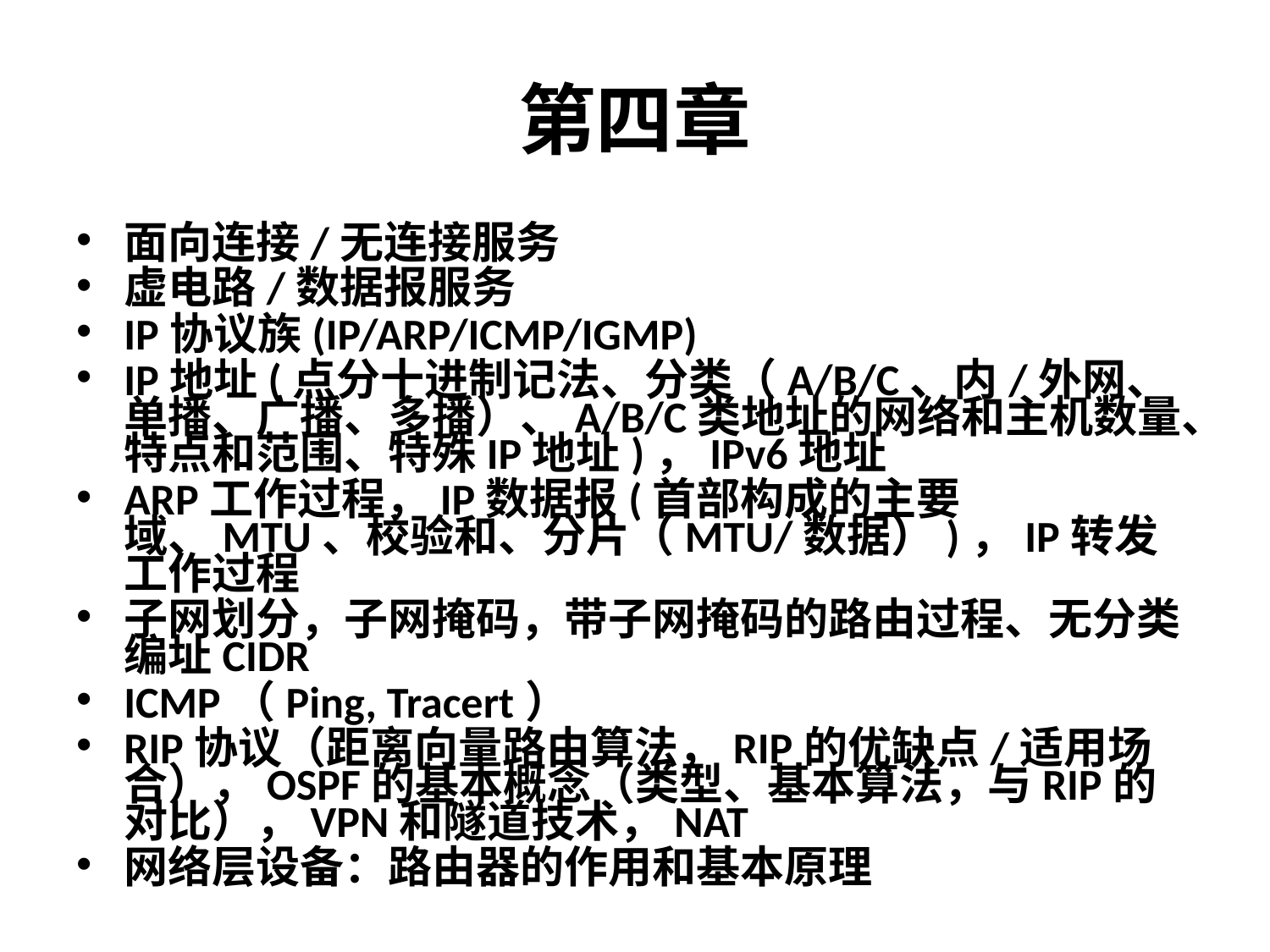

# 第四章
面向连接/无连接服务
虚电路/数据报服务
IP协议族(IP/ARP/ICMP/IGMP)
IP地址(点分十进制记法、分类（A/B/C、内/外网、单播、广播、多播）、A/B/C类地址的网络和主机数量、特点和范围、特殊IP地址)，IPv6地址
ARP工作过程，IP数据报(首部构成的主要域、MTU、校验和、分片（MTU/数据）)，IP转发工作过程
子网划分，子网掩码，带子网掩码的路由过程、无分类编址CIDR
ICMP（Ping, Tracert）
RIP协议（距离向量路由算法，RIP的优缺点/适用场合），OSPF的基本概念（类型、基本算法，与RIP的对比），VPN和隧道技术，NAT
网络层设备：路由器的作用和基本原理